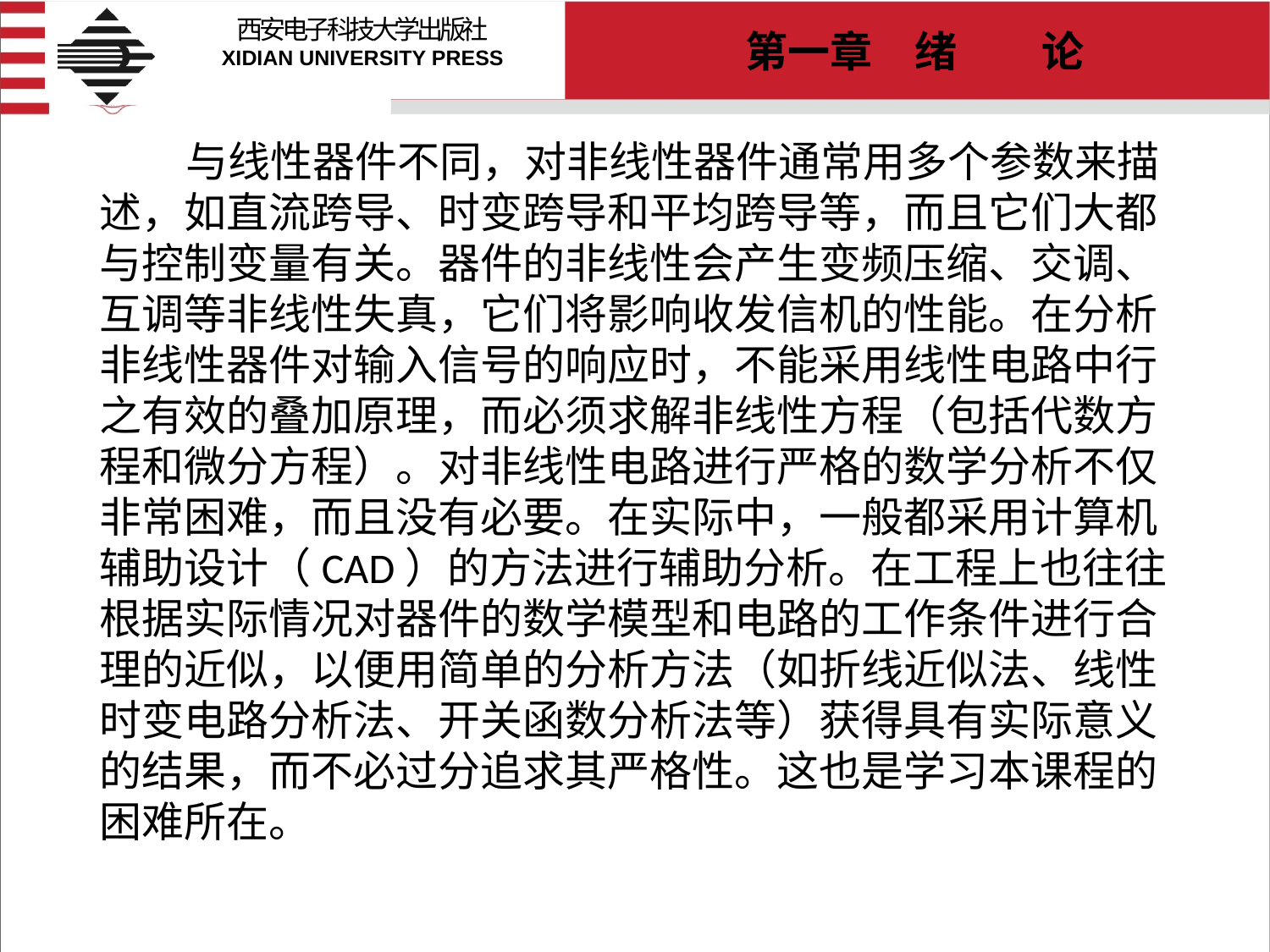

# 与线性器件不同，对非线性器件通常用多个参数来描述，如直流跨导、时变跨导和平均跨导等，而且它们大都与控制变量有关。器件的非线性会产生变频压缩、交调、互调等非线性失真，它们将影响收发信机的性能。在分析非线性器件对输入信号的响应时，不能采用线性电路中行之有效的叠加原理，而必须求解非线性方程（包括代数方程和微分方程）。对非线性电路进行严格的数学分析不仅非常困难，而且没有必要。在实际中，一般都采用计算机辅助设计（CAD）的方法进行辅助分析。在工程上也往往根据实际情况对器件的数学模型和电路的工作条件进行合理的近似，以便用简单的分析方法（如折线近似法、线性时变电路分析法、开关函数分析法等）获得具有实际意义的结果，而不必过分追求其严格性。这也是学习本课程的困难所在。